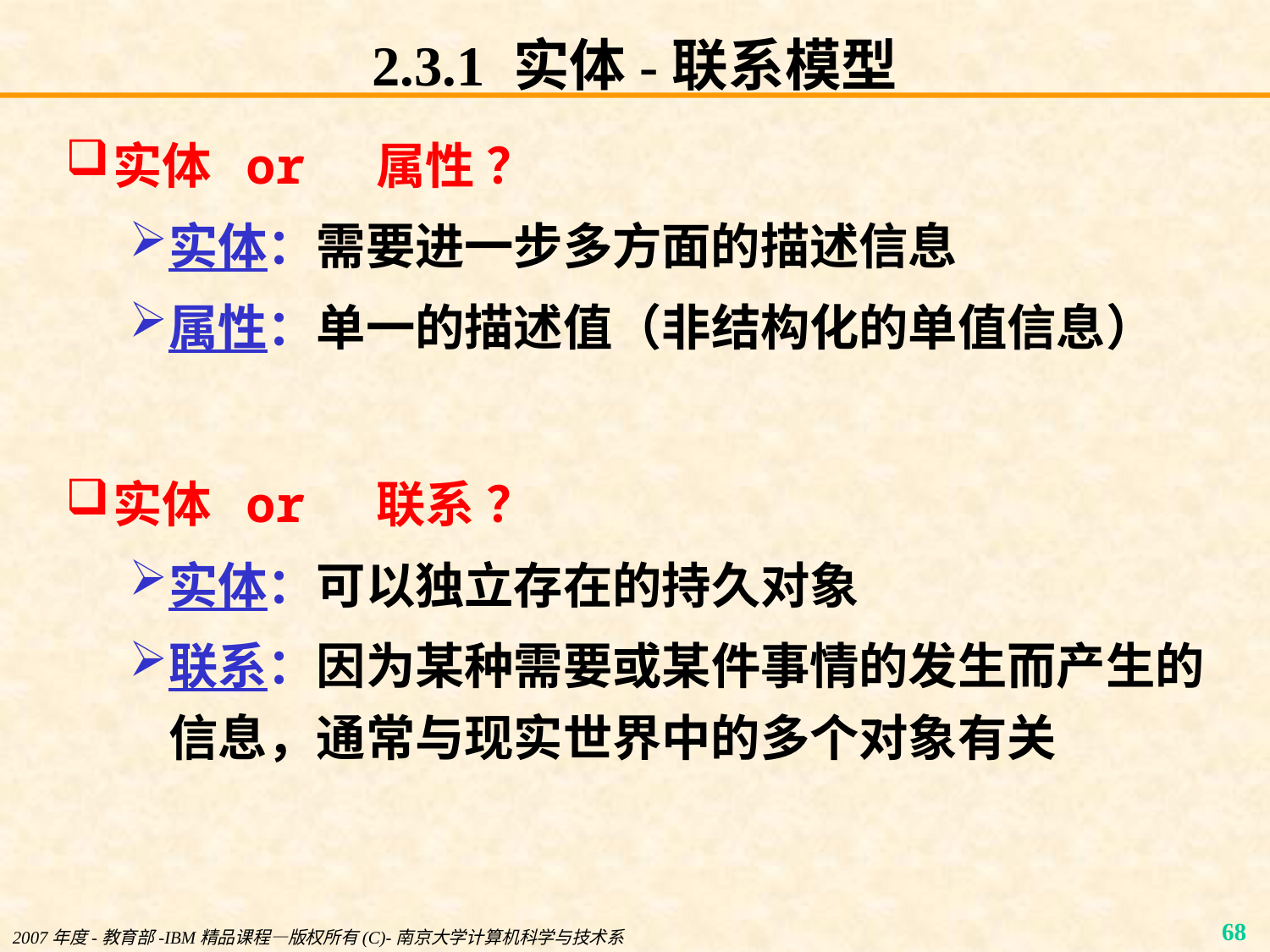

# 2.3.1 实体-联系模型
实体  or  属性 ？
实体：需要进一步多方面的描述信息
属性：单一的描述值（非结构化的单值信息）

实体  or  联系 ？
实体：可以独立存在的持久对象
联系：因为某种需要或某件事情的发生而产生的信息，通常与现实世界中的多个对象有关
68
2007年度-教育部-IBM精品课程—版权所有(C)-南京大学计算机科学与技术系